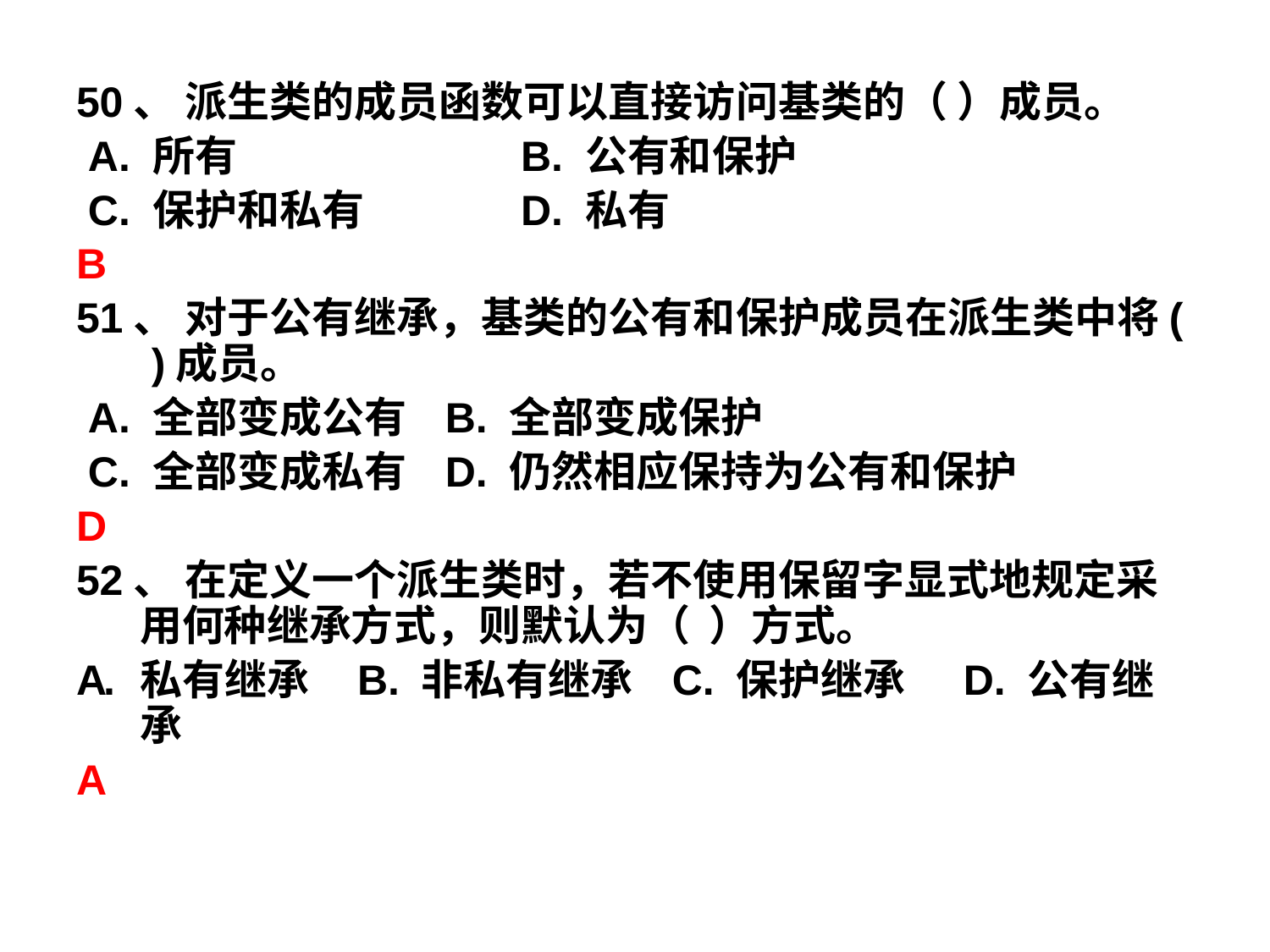

50、 派生类的成员函数可以直接访问基类的（ ）成员。
 A. 所有         		B. 公有和保护
 C. 保护和私有         	D. 私有
B
51、 对于公有继承，基类的公有和保护成员在派生类中将(  )成员。
 A. 全部变成公有   B. 全部变成保护
 C. 全部变成私有   D. 仍然相应保持为公有和保护
D
52、 在定义一个派生类时，若不使用保留字显式地规定采用何种继承方式，则默认为（  ）方式。
私有继承    B. 非私有继承   C. 保护继承     D. 公有继承
A